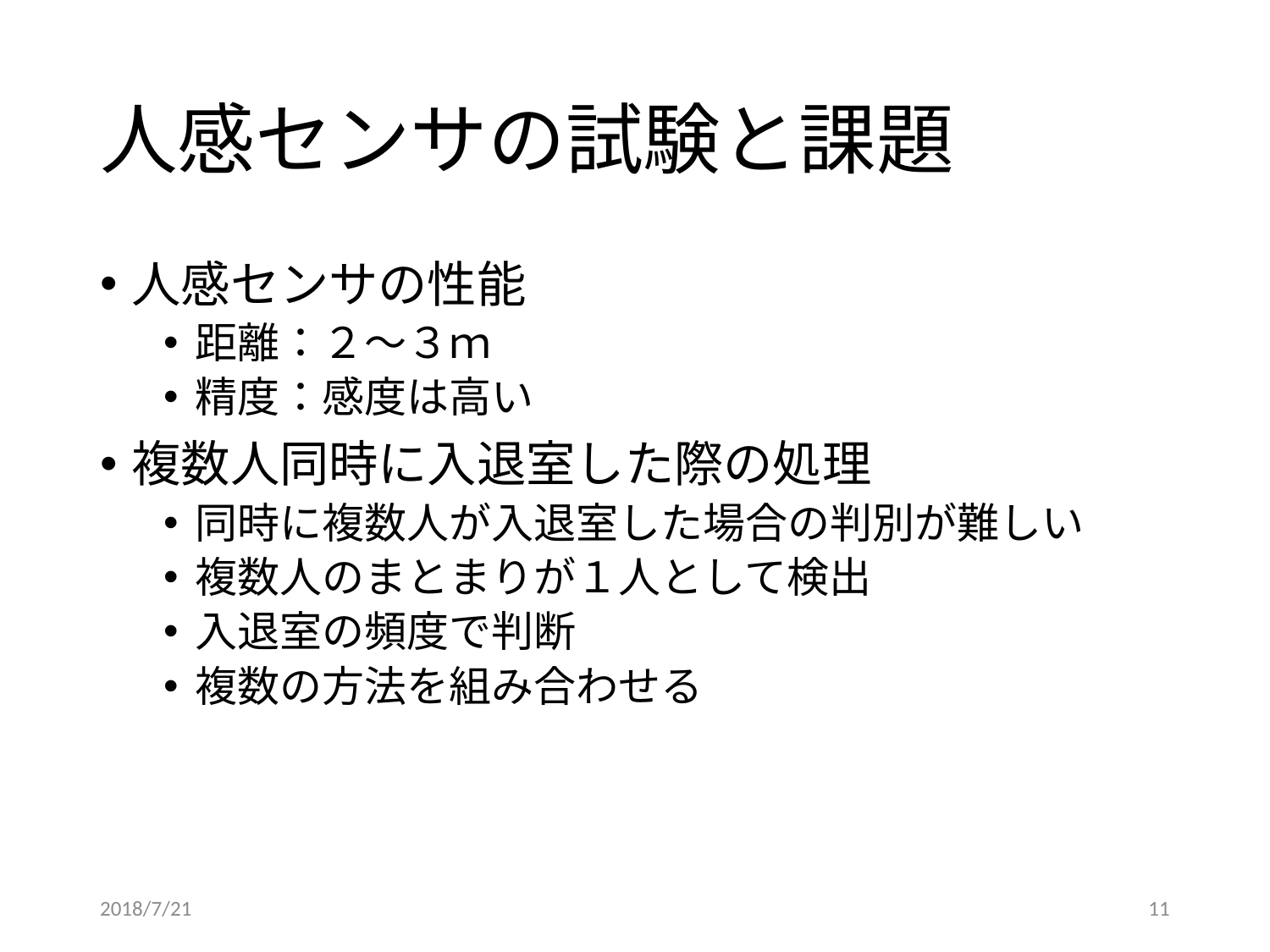

# 人感センサの試験と課題
人感センサの性能
距離：２～３ｍ
精度：感度は高い
複数人同時に入退室した際の処理
同時に複数人が入退室した場合の判別が難しい
複数人のまとまりが１人として検出
入退室の頻度で判断
複数の方法を組み合わせる

2018/7/21
11